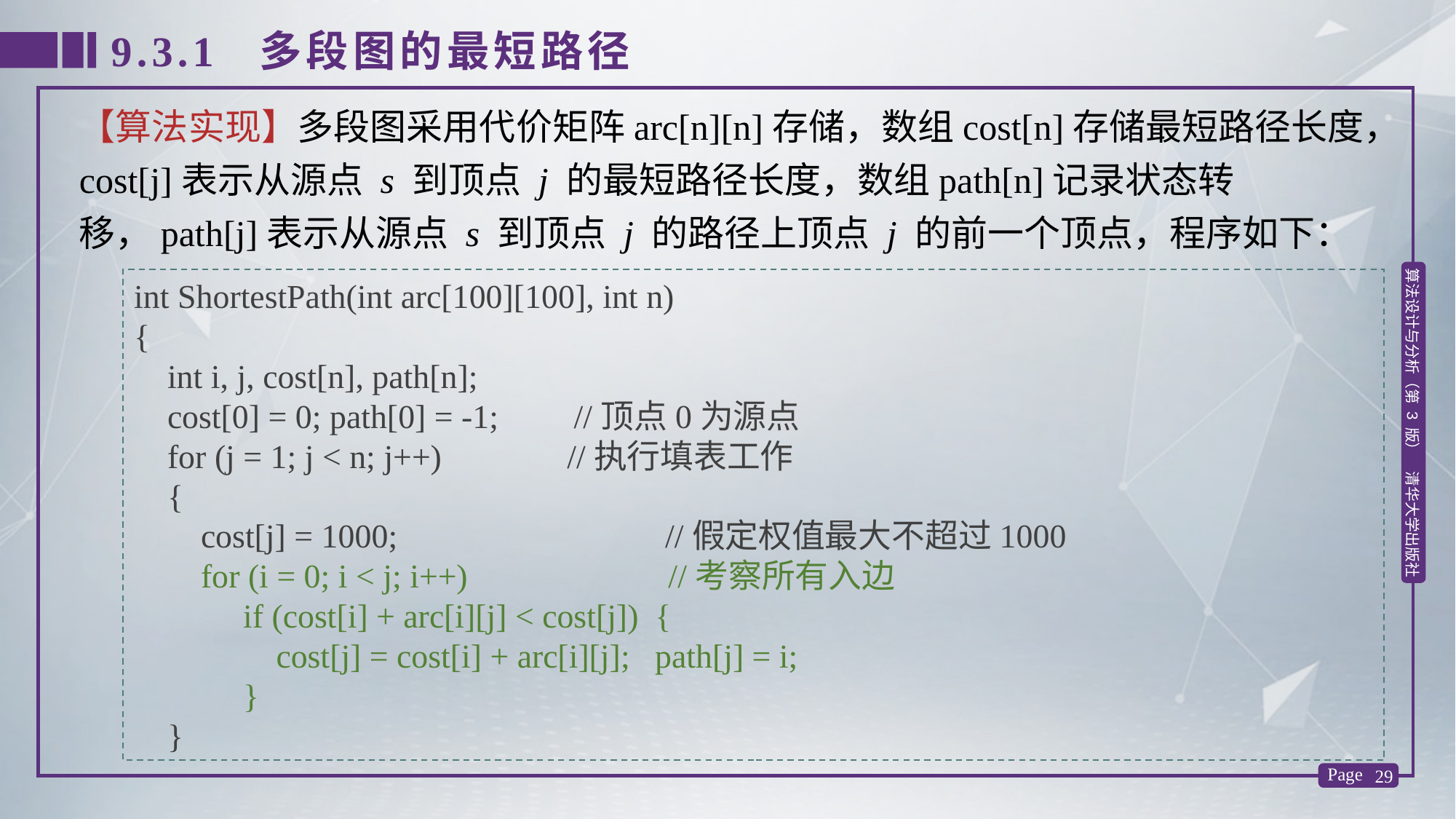

9.3.1  多段图的最短路径
【算法实现】多段图采用代价矩阵arc[n][n]存储，数组cost[n]存储最短路径长度，cost[j]表示从源点 s 到顶点 j 的最短路径长度，数组path[n]记录状态转移，path[j]表示从源点 s 到顶点 j 的路径上顶点 j 的前一个顶点，程序如下：
int ShortestPath(int arc[100][100], int n)
{
    int i, j, cost[n], path[n];
    cost[0] = 0; path[0] = -1;         //顶点0为源点
    for (j = 1; j < n; j++)               //执行填表工作
    {
        cost[j] = 1000;                                //假定权值最大不超过1000
        for (i = 0; i < j; i++)                        //考察所有入边
	if (cost[i] + arc[i][j] < cost[j])  {
                 cost[j] = cost[i] + arc[i][j];   path[j] = i;
	}
    }